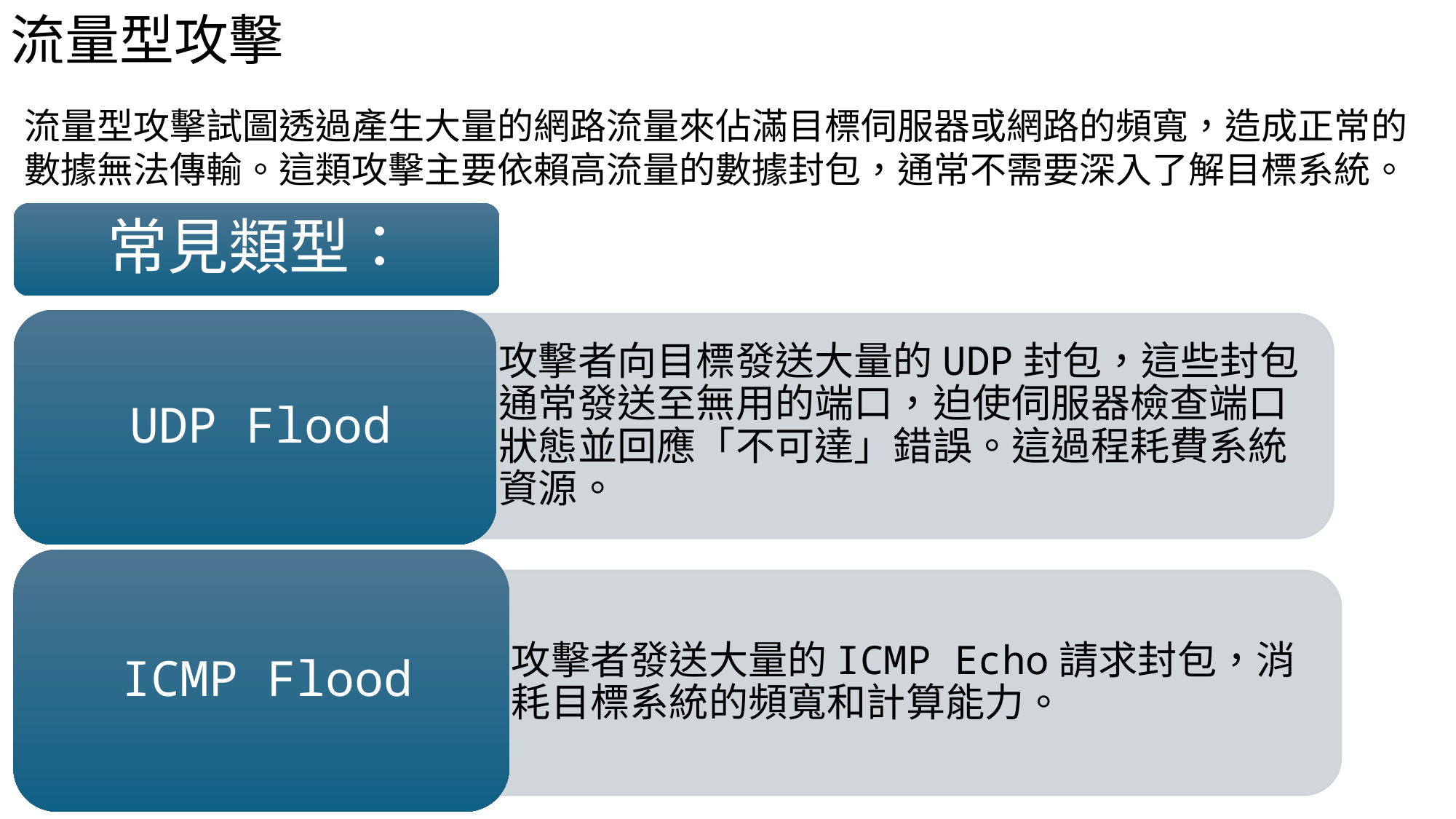

流量型攻擊
流量型攻擊試圖透過產生大量的網路流量來佔滿目標伺服器或網路的頻寬，造成正常的數據無法傳輸。這類攻擊主要依賴高流量的數據封包，通常不需要深入了解目標系統。
常見類型：
攻擊者向目標發送大量的UDP封包，這些封包通常發送至無用的端口，迫使伺服器檢查端口狀態並回應「不可達」錯誤。這過程耗費系統資源。
UDP Flood
攻擊者發送大量的ICMP Echo請求封包，消耗目標系統的頻寬和計算能力。
ICMP Flood